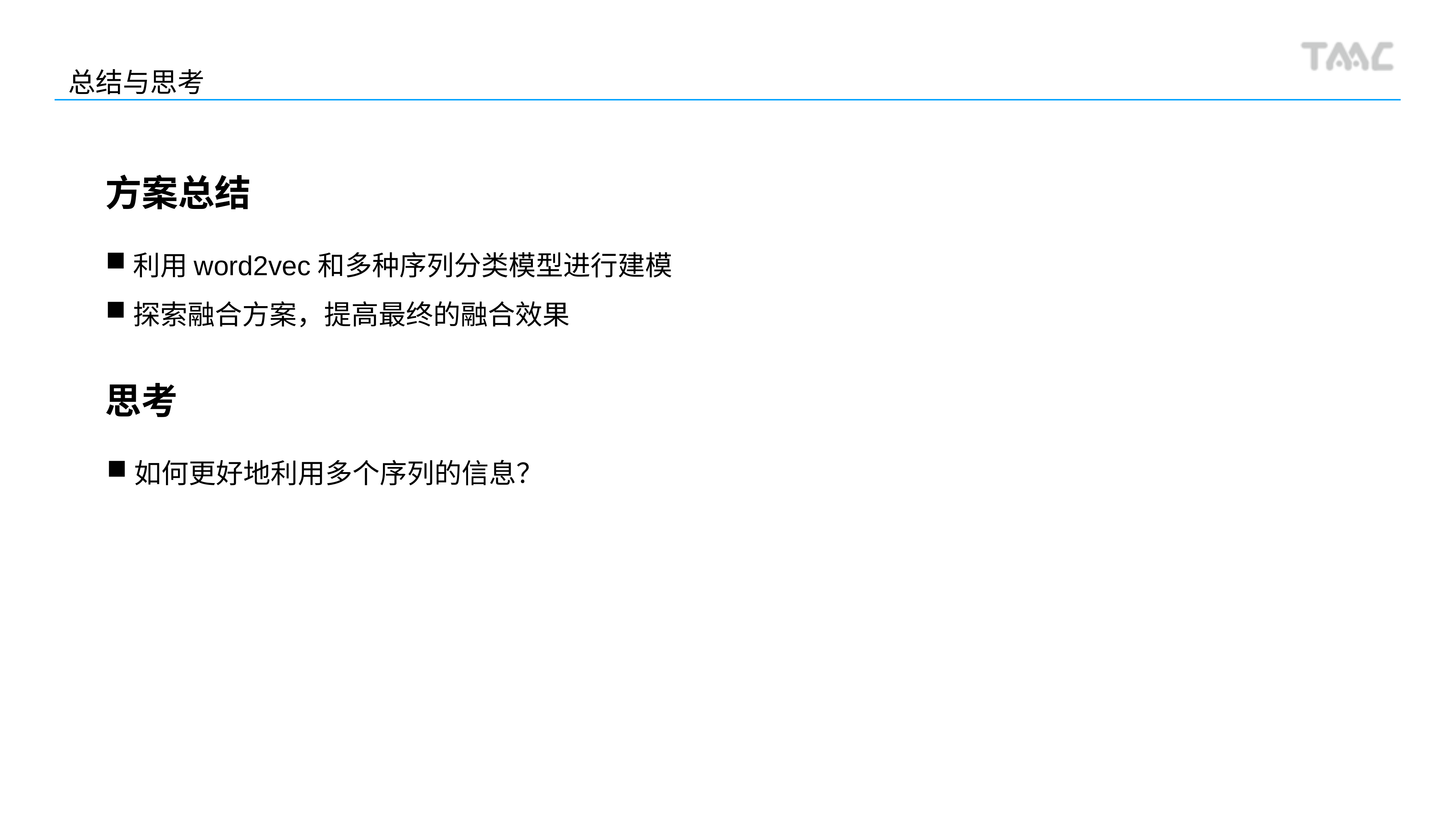

总结与思考
方案总结
利用word2vec和多种序列分类模型进行建模
探索融合方案，提高最终的融合效果
思考
如何更好地利用多个序列的信息？